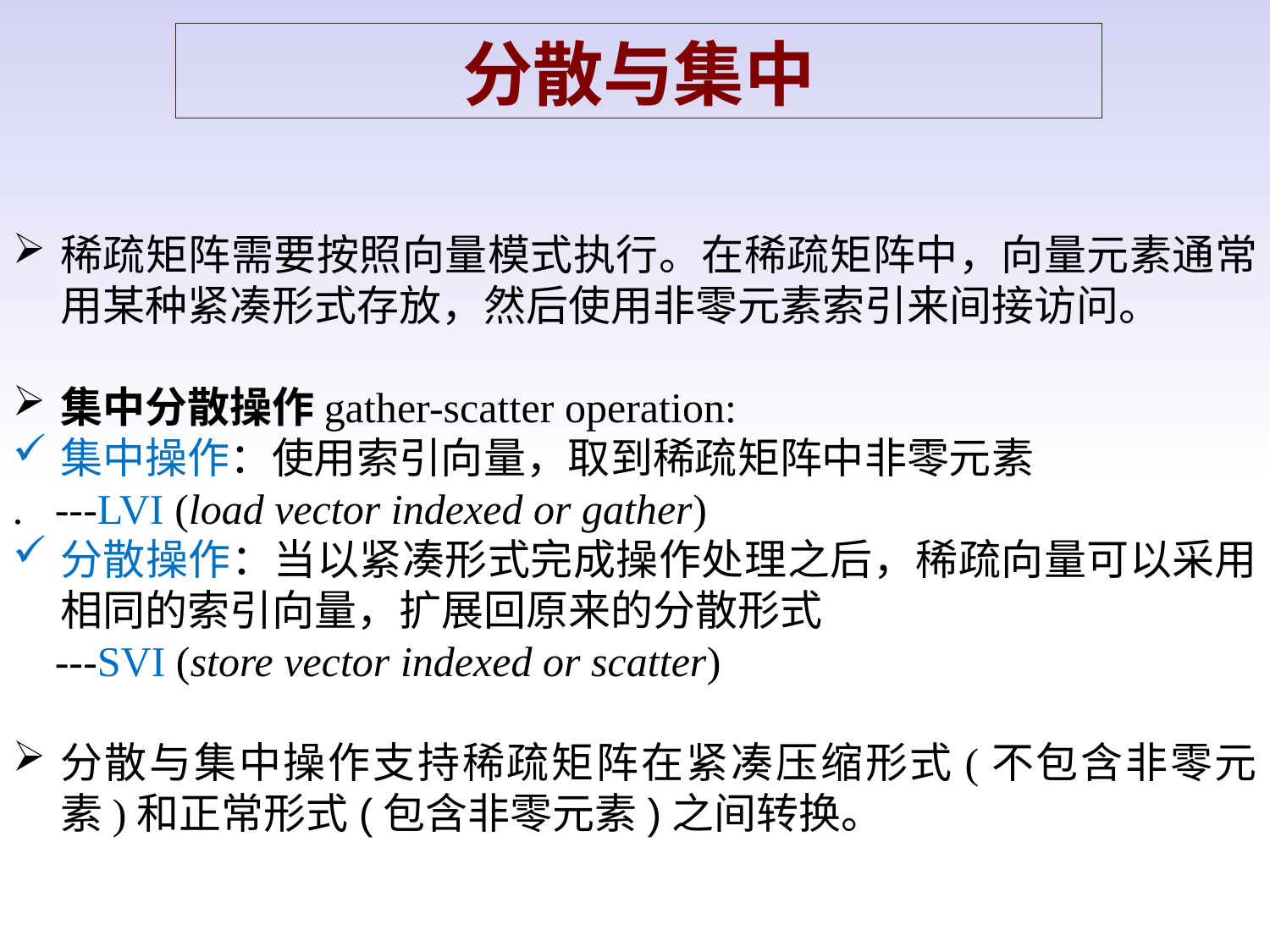

分散与集中
稀疏矩阵需要按照向量模式执行。在稀疏矩阵中，向量元素通常用某种紧凑形式存放，然后使用非零元素索引来间接访问。

集中分散操作gather-scatter operation:
集中操作：使用索引向量，取到稀疏矩阵中非零元素
.   ---LVI (load vector indexed or gather)
分散操作：当以紧凑形式完成操作处理之后，稀疏向量可以采用相同的索引向量，扩展回原来的分散形式
    ---SVI (store vector indexed or scatter)

分散与集中操作支持稀疏矩阵在紧凑压缩形式(不包含非零元素)和正常形式(包含非零元素)之间转换。